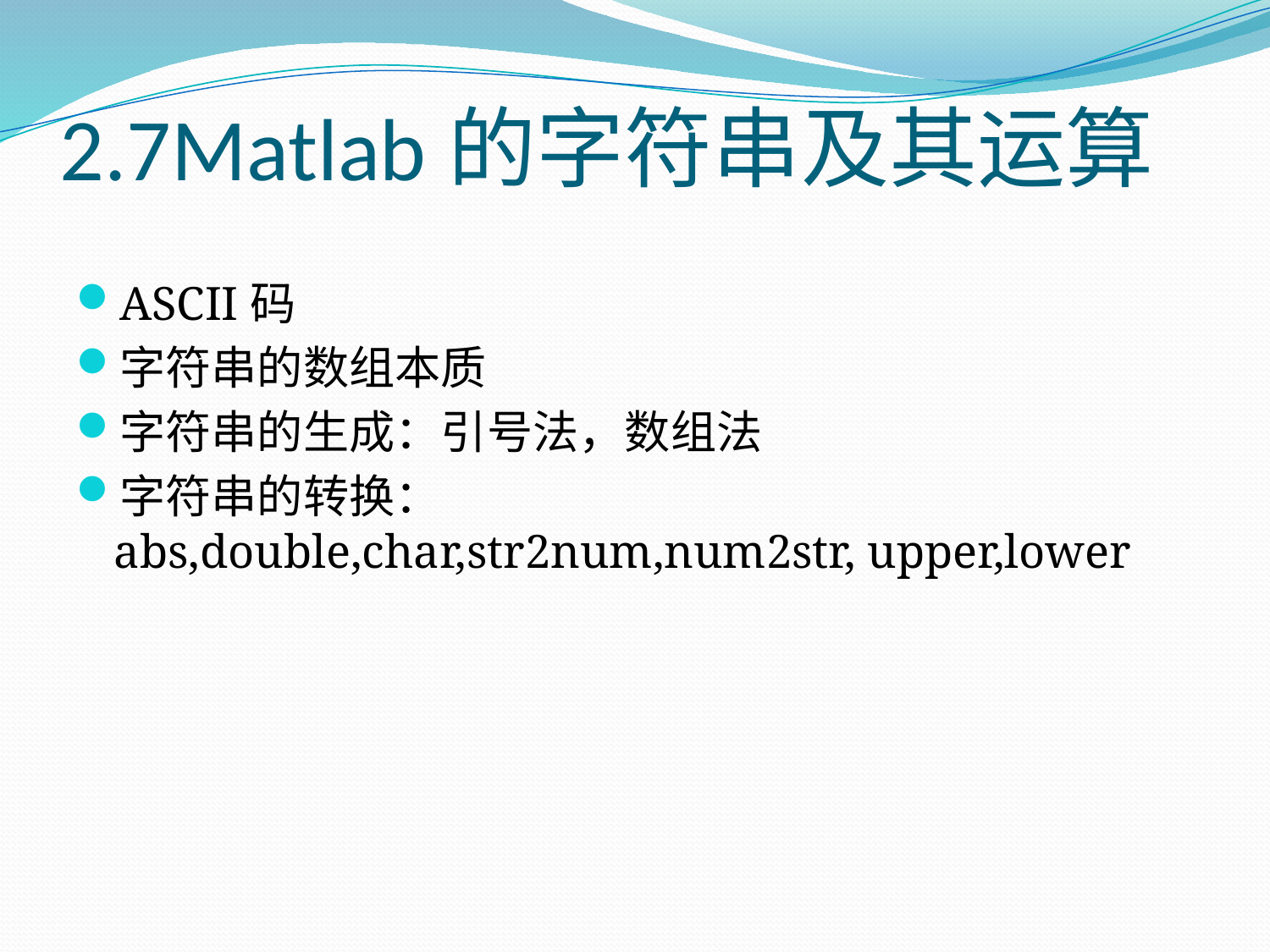

# 2.7Matlab的字符串及其运算
ASCII码
字符串的数组本质
字符串的生成：引号法，数组法
字符串的转换：abs,double,char,str2num,num2str, upper,lower